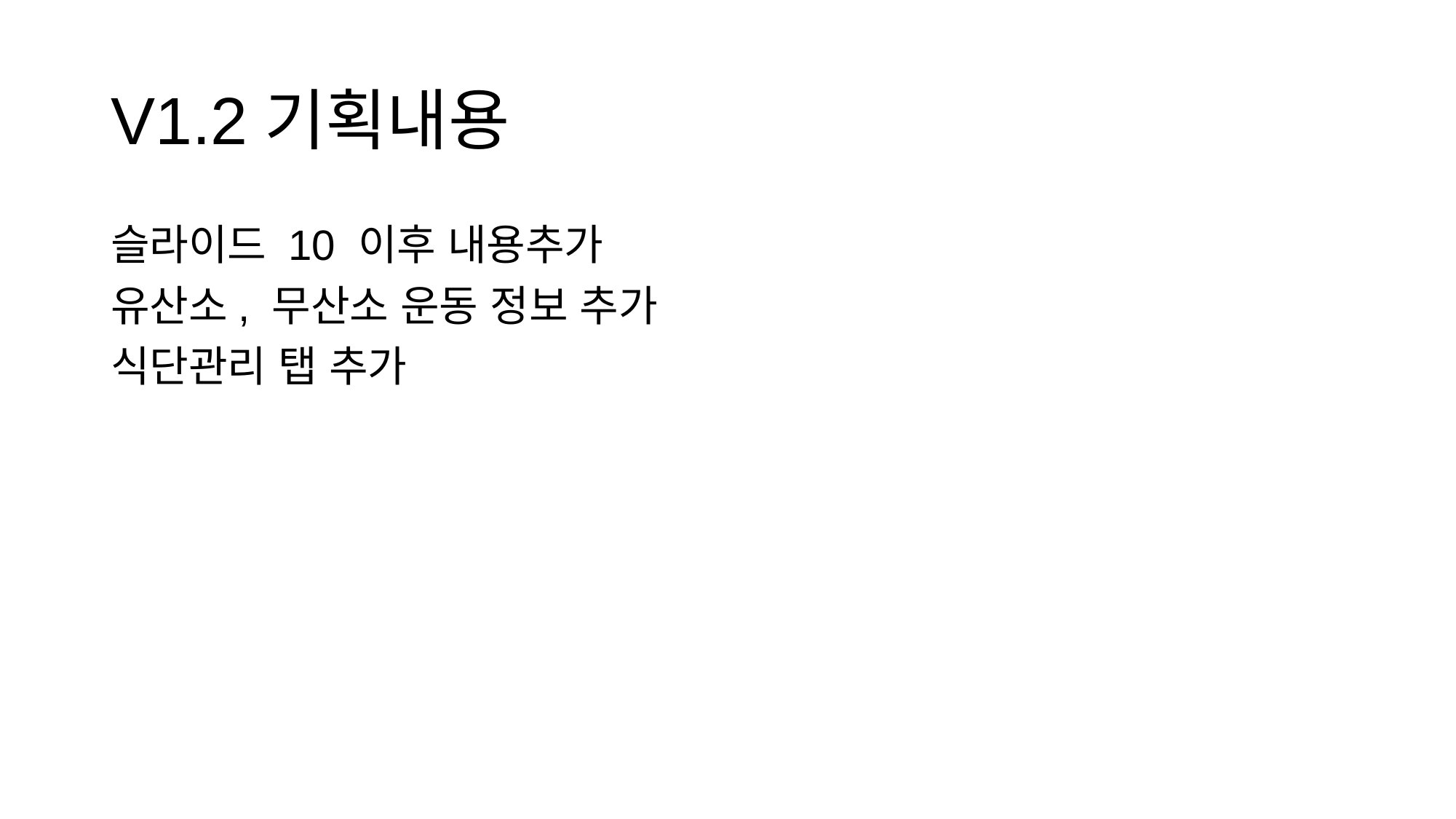

# V1.2기획내용
슬라이드 10 이후 내용추가
유산소, 무산소 운동 정보 추가
식단관리 탭 추가